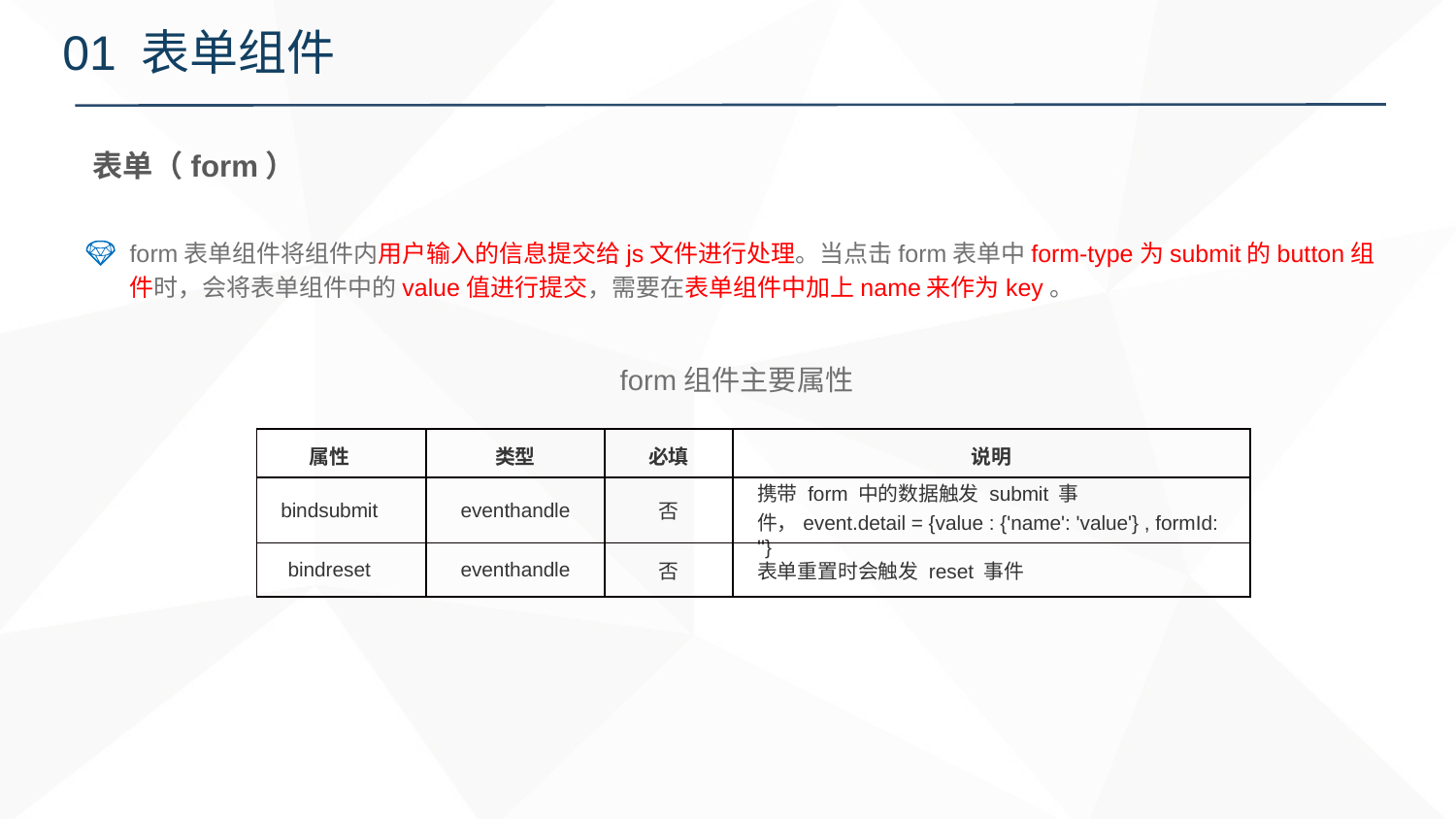

# 01 表单组件
表单（form）
form表单组件将组件内用户输入的信息提交给js文件进行处理。当点击form表单中form-type为submit的button组件时，会将表单组件中的value值进行提交，需要在表单组件中加上name来作为key。

form组件主要属性
| 属性 | 类型 | 必填 | 说明 |
| --- | --- | --- | --- |
| bindsubmit | eventhandle | 否 | 携带 form 中的数据触发 submit 事件，event.detail = {value : {'name': 'value'} , formId: ''} |
| bindreset | eventhandle | 否 | 表单重置时会触发 reset 事件 |